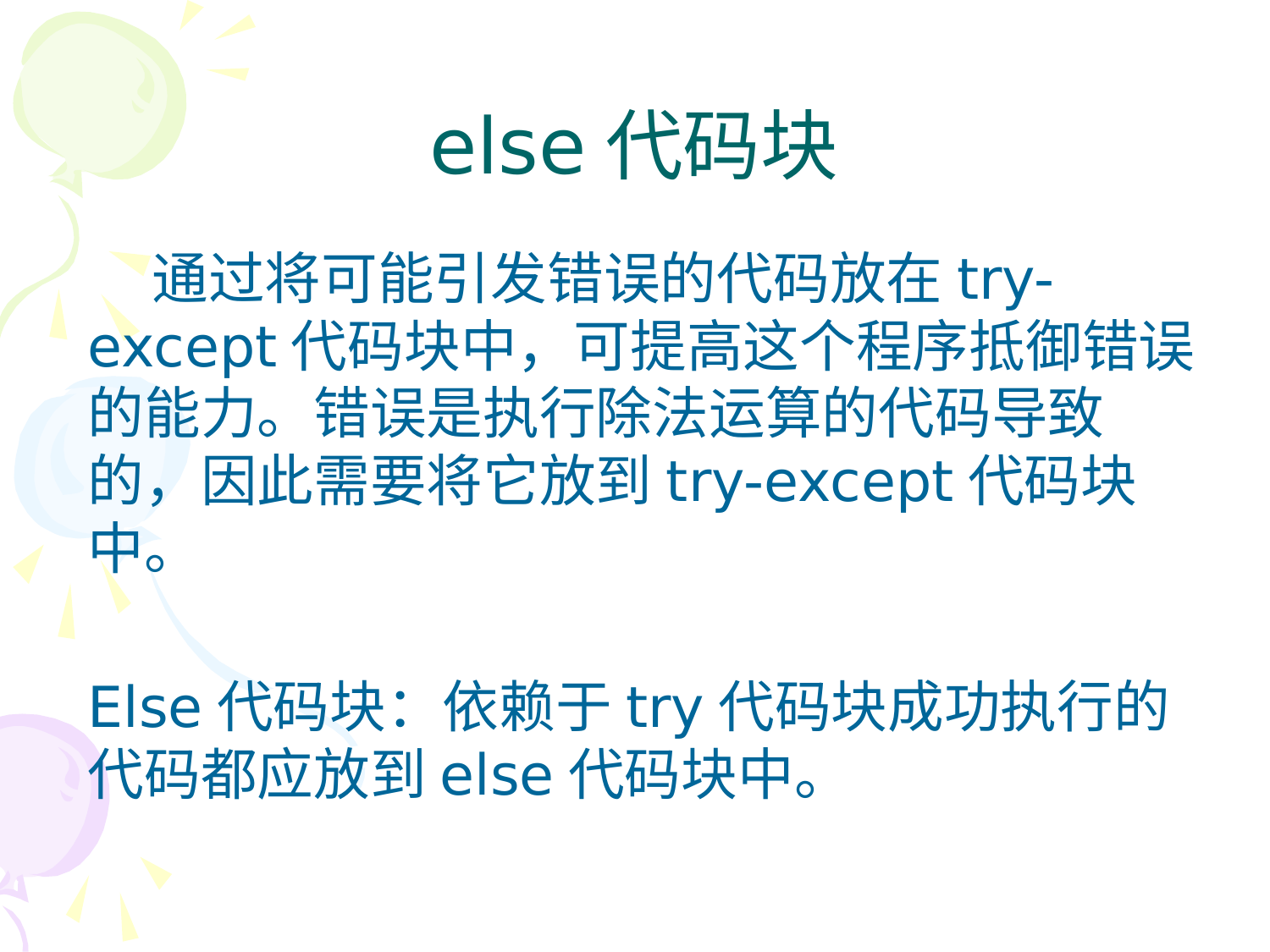

# else代码块
    通过将可能引发错误的代码放在try-except代码块中，可提高这个程序抵御错误的能力。错误是执行除法运算的代码导致的，因此需要将它放到try-except代码块中。

Else代码块：依赖于try代码块成功执行的代码都应放到else代码块中。